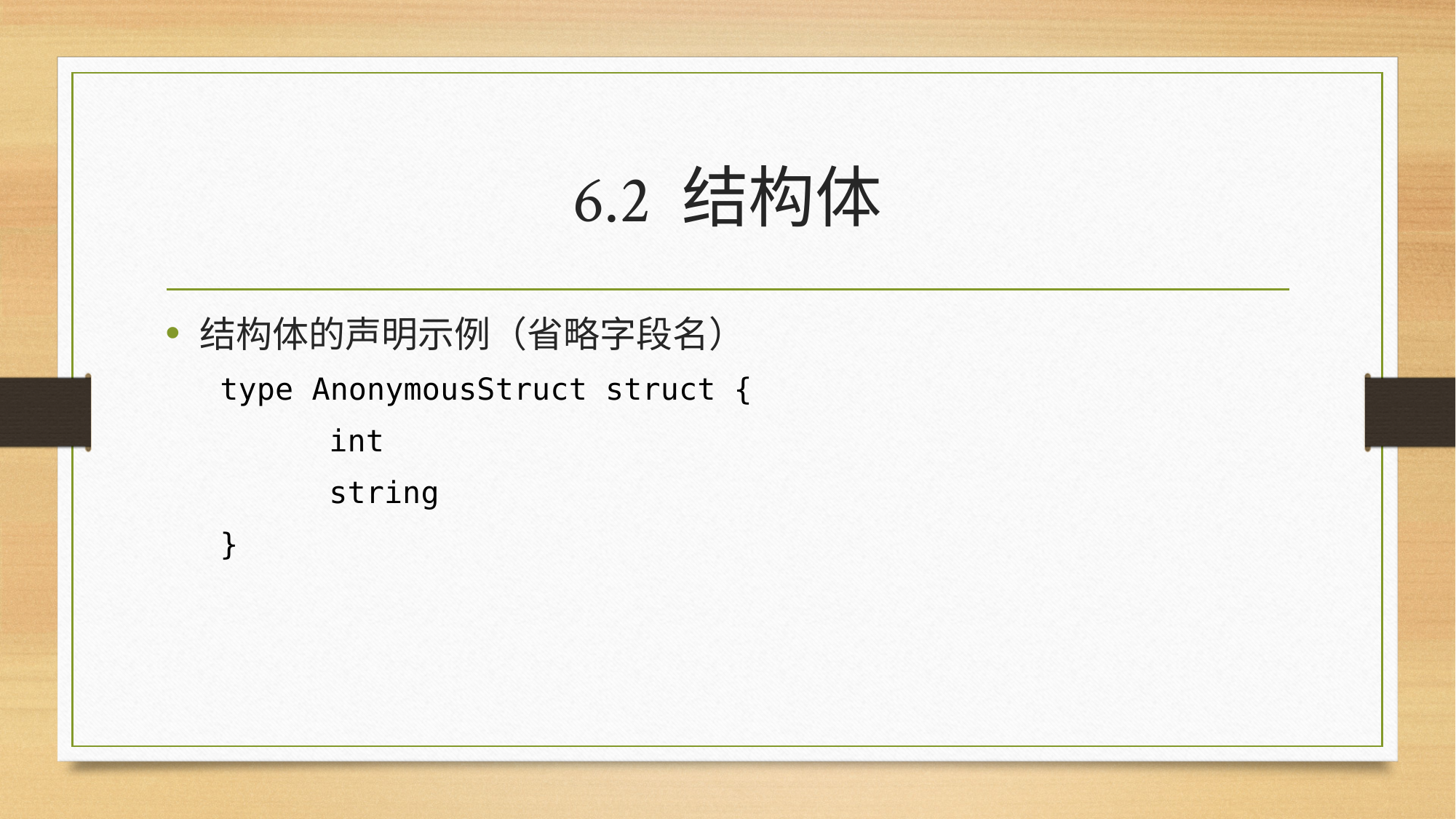

# 6.2 结构体
结构体的声明示例（省略字段名）
type AnonymousStruct struct {
	int
	string
}